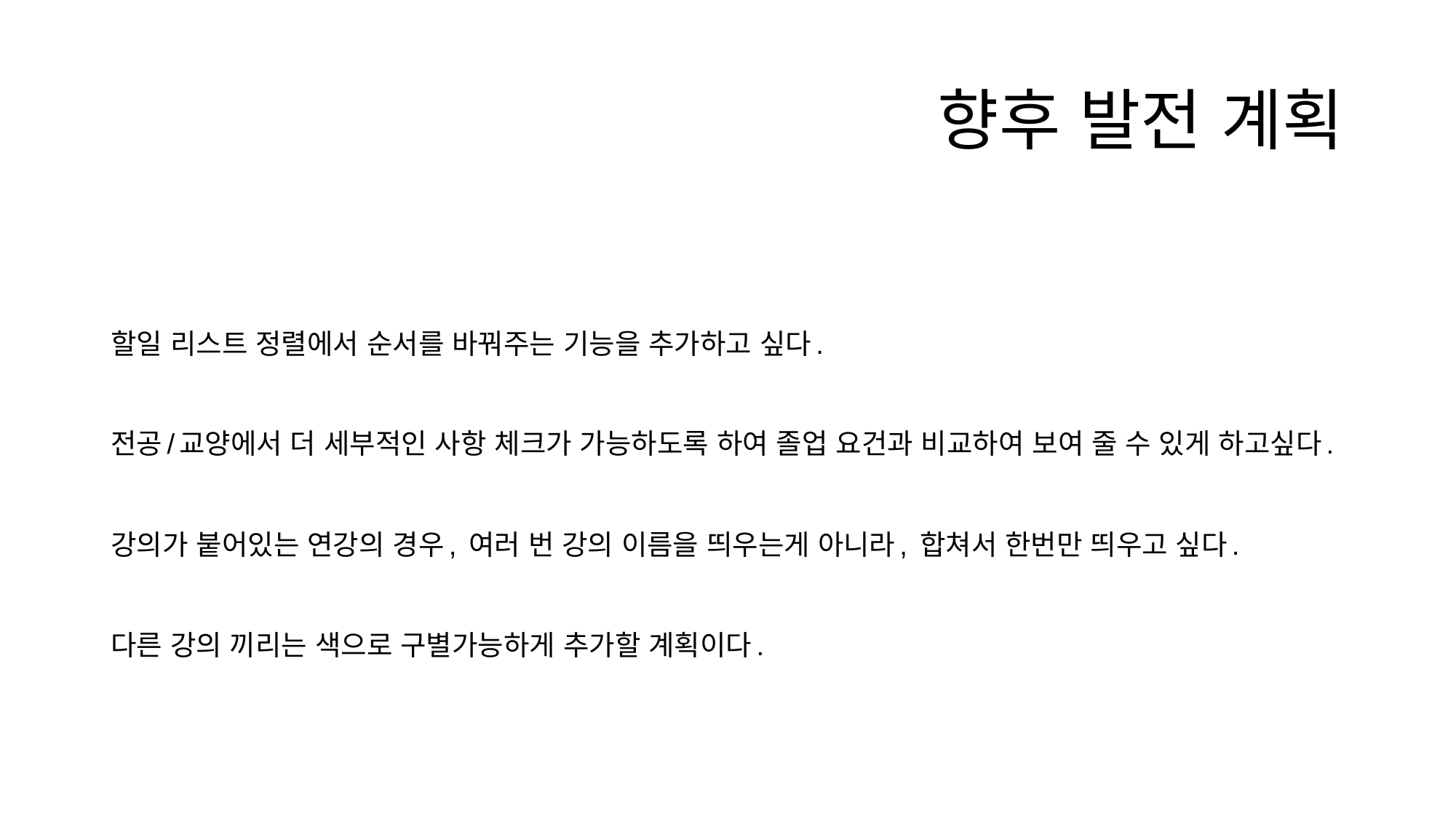

# 향후 발전 계획
할일 리스트 정렬에서 순서를 바꿔주는 기능을 추가하고 싶다.

전공/교양에서 더 세부적인 사항 체크가 가능하도록 하여 졸업 요건과 비교하여 보여 줄 수 있게 하고싶다.

강의가 붙어있는 연강의 경우, 여러 번 강의 이름을 띄우는게 아니라, 합쳐서 한번만 띄우고 싶다.

다른 강의 끼리는 색으로 구별가능하게 추가할 계획이다.